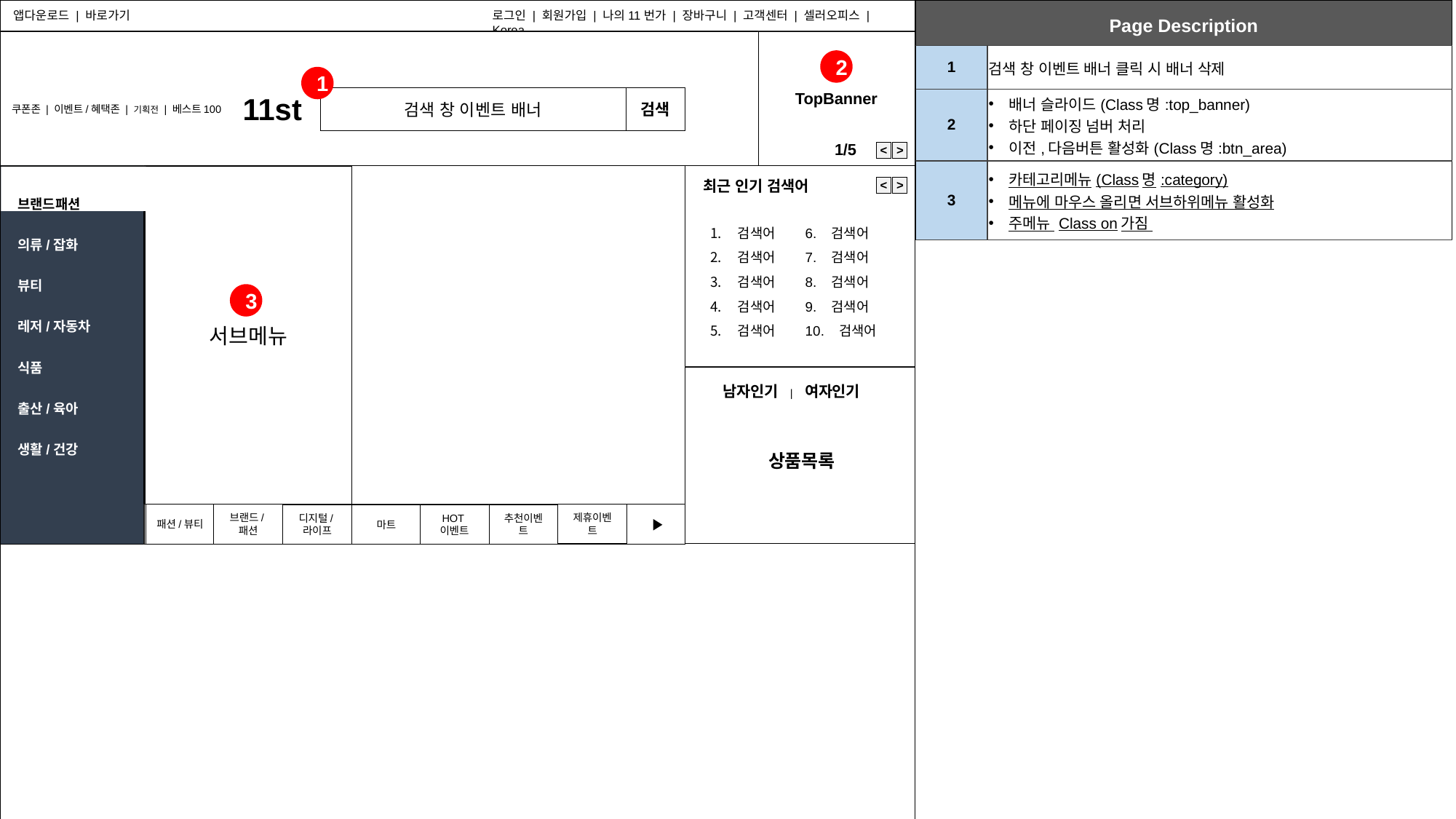

| Page Description |  |
| --- | --- |
| 1 | 검색 창 이벤트 배너 클릭 시 배너 삭제 |
| 2 | 배너 슬라이드(Class명:top\_banner) 하단 페이징 넘버 처리 이전,다음버튼 활성화(Class명:btn\_area) |
| 3 | 카테고리메뉴(Class명:category) 메뉴에 마우스 올리면 서브하위메뉴 활성화 주메뉴 Class on가짐 |
앱다운로드 | 바로가기
로그인 | 회원가입 | 나의11번가 | 장바구니 | 고객센터 | 셀러오피스 | Korea

2
1
TopBanner
11st
검색 창 이벤트 배너
검색
쿠폰존 | 이벤트/혜택존 | 기획전 | 베스트100
1/5
<
>

브랜드패션
의류/잡화
뷰티
레저/자동차
식품
출산/육아
생활/건강

서브메뉴

최근 인기 검색어
<
>
검색어       6.   검색어
검색어       7.   검색어
검색어       8.   검색어
검색어       9.   검색어
검색어       10.   검색어

3

남자인기  |  여자인기
상품목록
브랜드/패션
패션/뷰티

제휴이벤트
추천이벤트
디지털/라이프
마트
HOT이벤트
▶